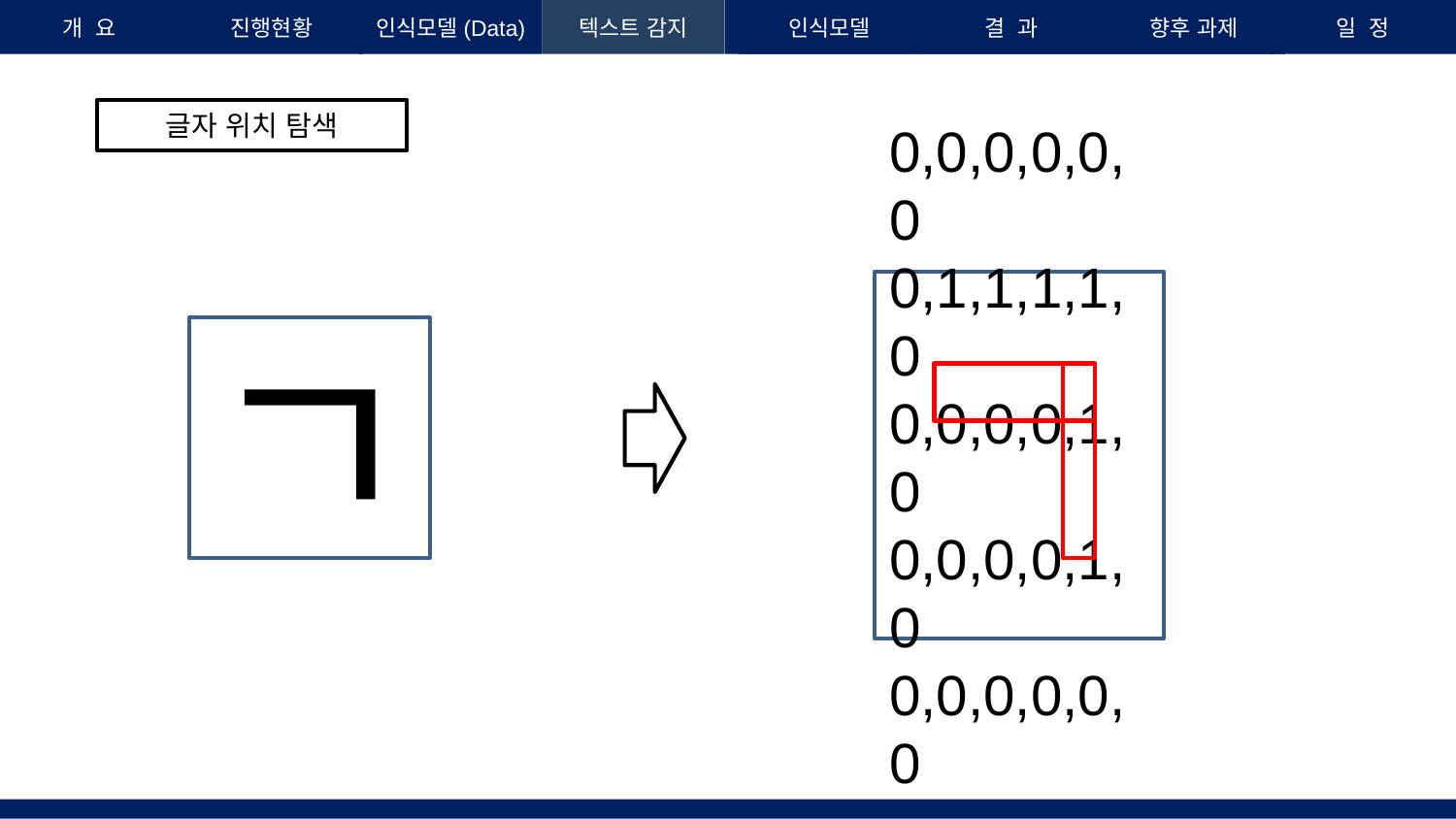

개  요
진행현황
인식모델(Data)
텍스트 감지

인식모델

결  과

향후 과제
일  정
글자 위치 탐색
0,0,0,0,0,0
0,1,1,1,1,0
0,0,0,0,1,0
0,0,0,0,1,0
0,0,0,0,0,0
ㄱ